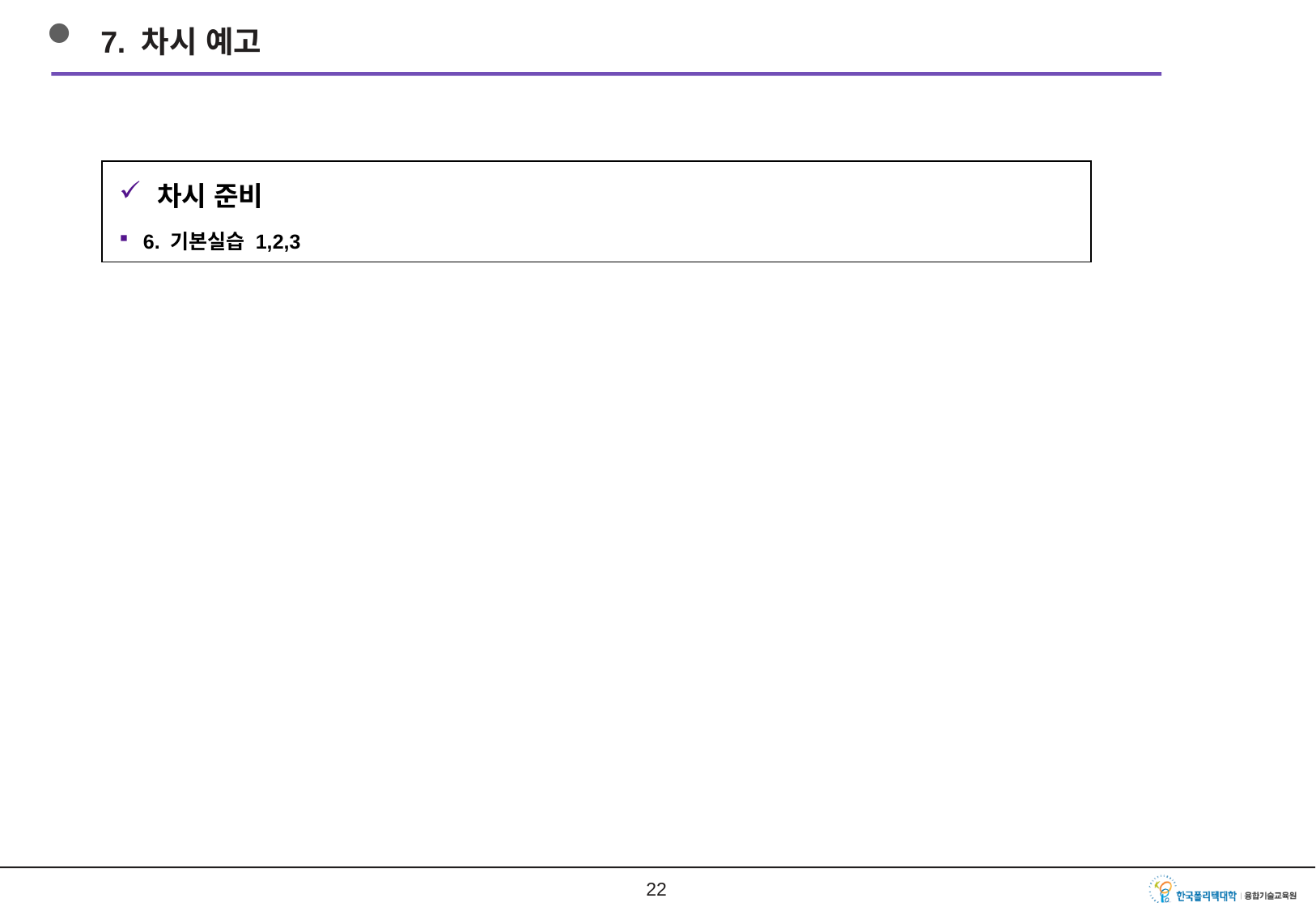

7. 차시 예고
차시 준비
6. 기본실습 1,2,3
22